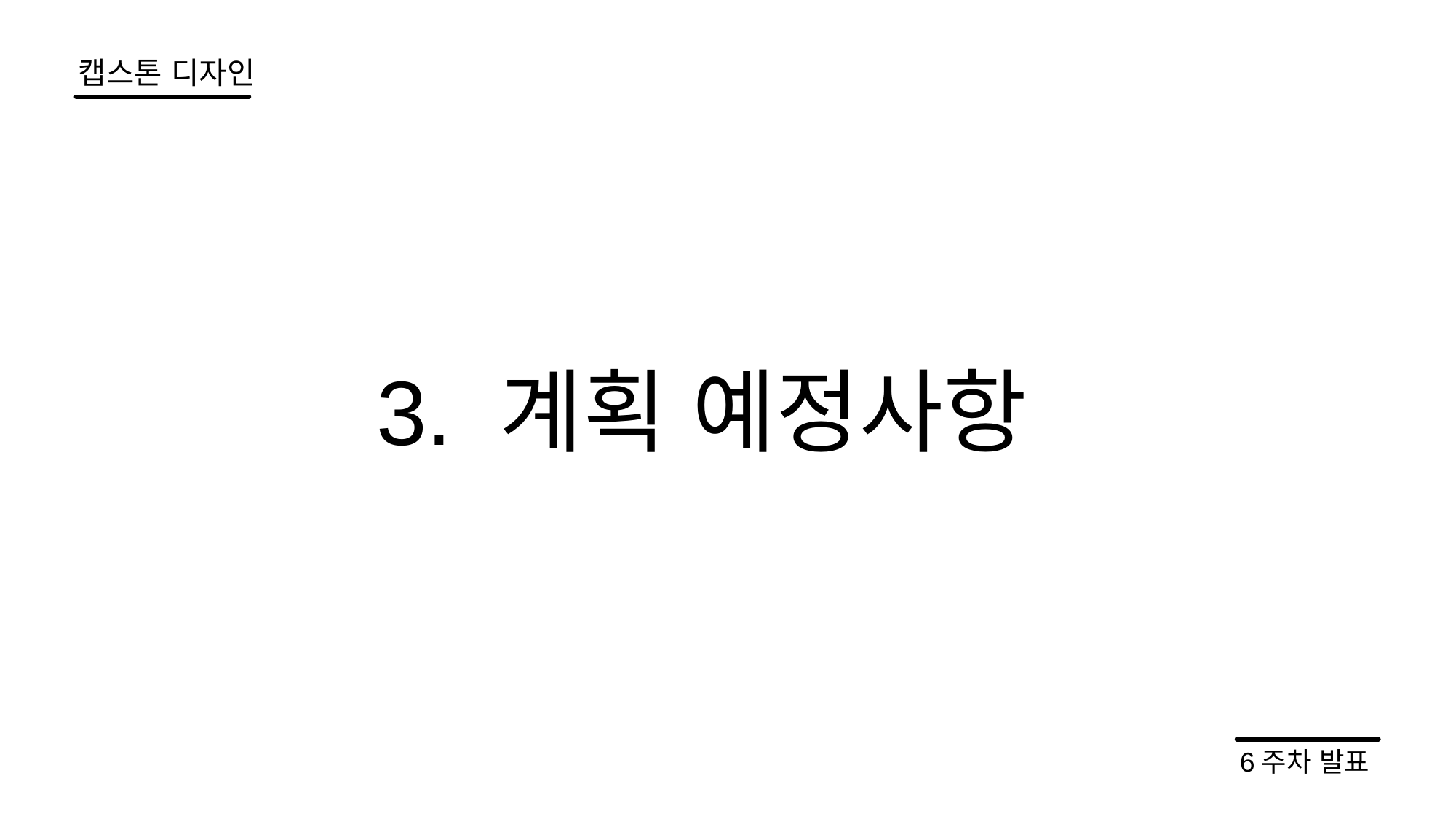

캡스톤 디자인
3. 계획 예정사항
6주차 발표